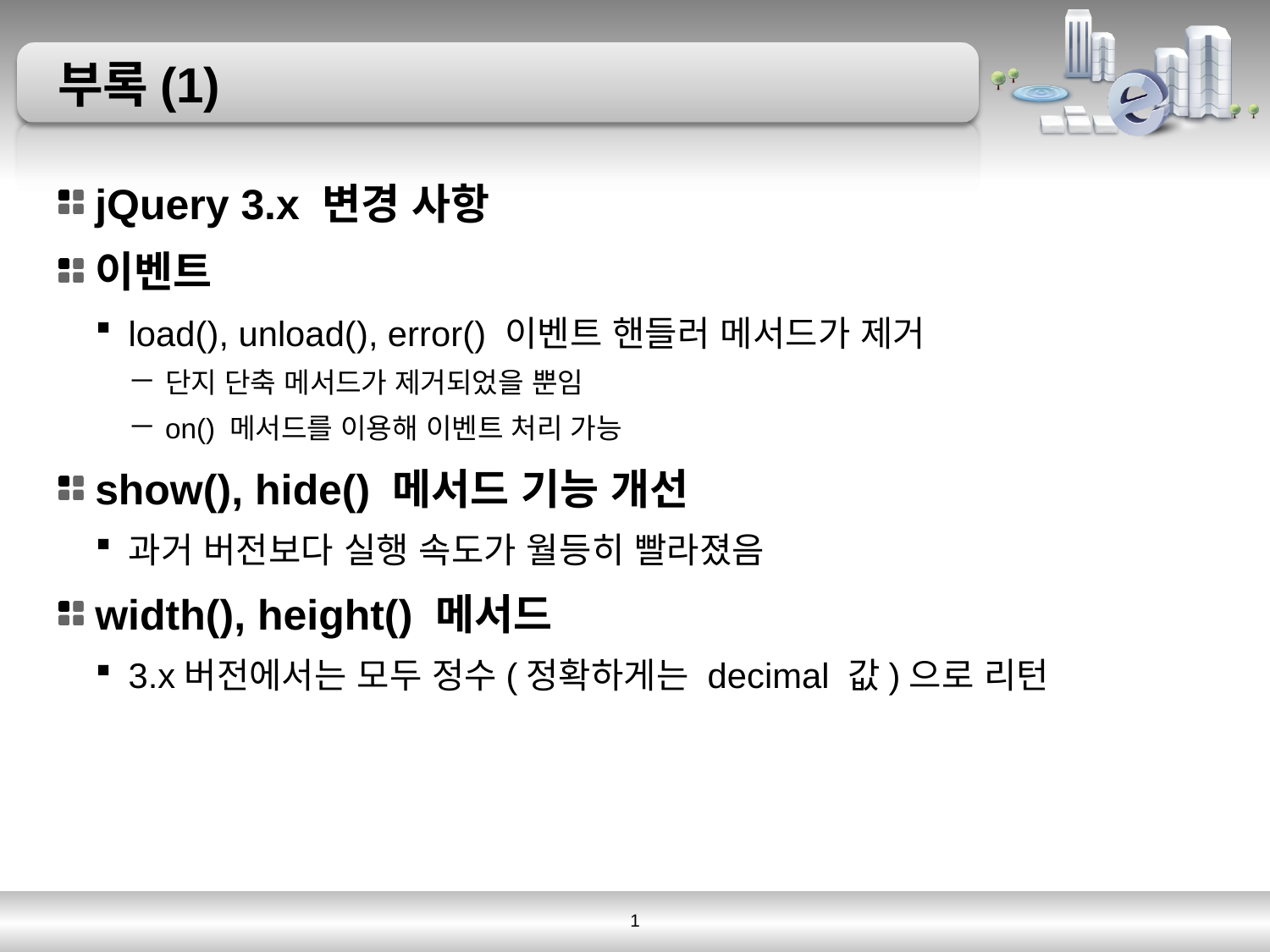

# 부록(1)
jQuery 3.x 변경 사항
이벤트
load(), unload(), error() 이벤트 핸들러 메서드가 제거
단지 단축 메서드가 제거되었을 뿐임
on() 메서드를 이용해 이벤트 처리 가능
show(), hide() 메서드 기능 개선
과거 버전보다 실행 속도가 월등히 빨라졌음
width(), height() 메서드
3.x버전에서는 모두 정수(정확하게는 decimal 값)으로 리턴